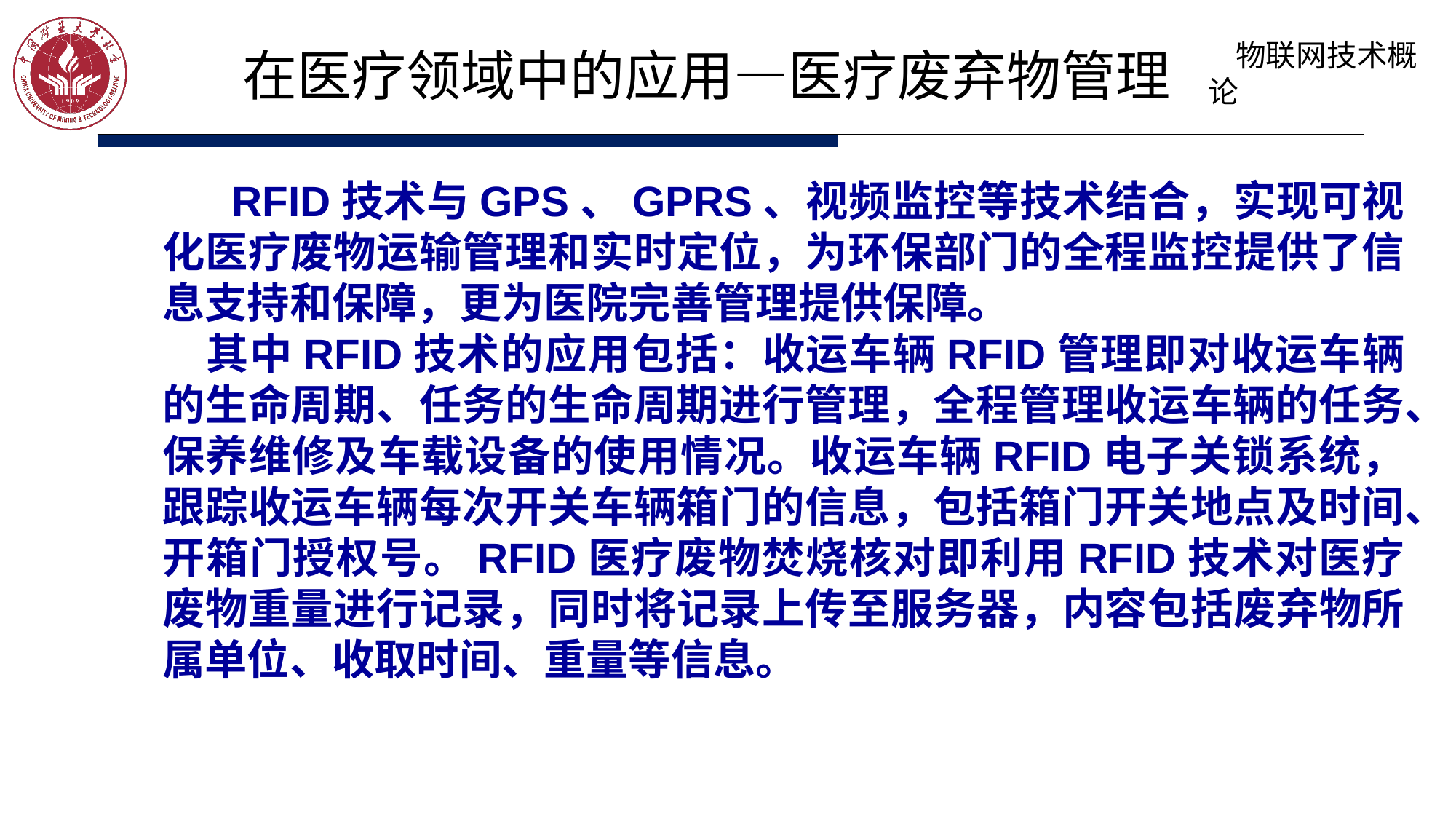

# 在医疗领域中的应用—医疗废弃物管理
     RFID技术与GPS、GPRS、视频监控等技术结合，实现可视化医疗废物运输管理和实时定位，为环保部门的全程监控提供了信息支持和保障，更为医院完善管理提供保障。
   其中RFID技术的应用包括：收运车辆RFID管理即对收运车辆的生命周期、任务的生命周期进行管理，全程管理收运车辆的任务、保养维修及车载设备的使用情况。收运车辆RFID电子关锁系统，跟踪收运车辆每次开关车辆箱门的信息，包括箱门开关地点及时间、开箱门授权号。RFID医疗废物焚烧核对即利用RFID技术对医疗废物重量进行记录，同时将记录上传至服务器，内容包括废弃物所属单位、收取时间、重量等信息。